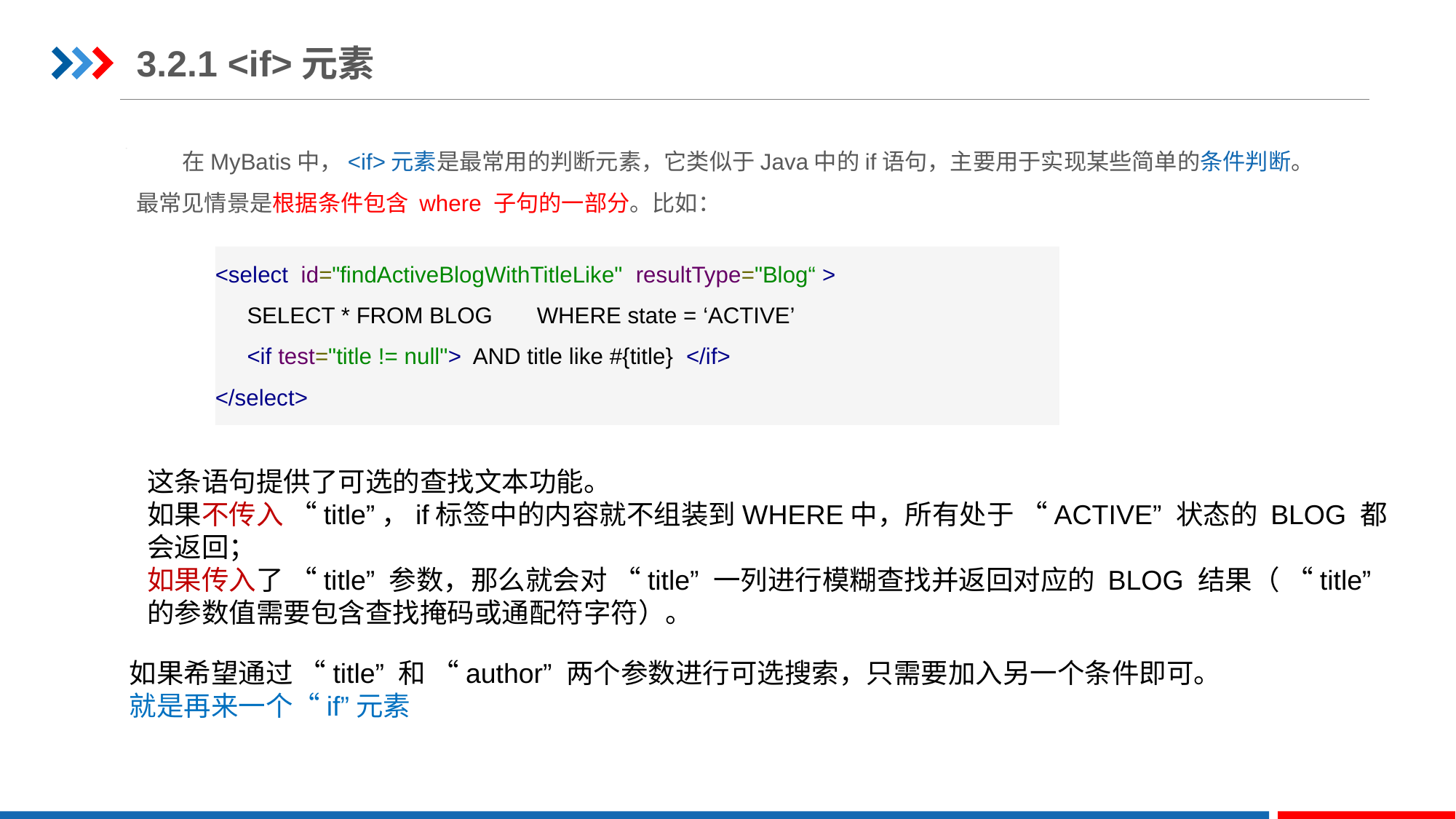

3.2.1 <if>元素
        在MyBatis中，<if>元素是最常用的判断元素，它类似于Java中的if语句，主要用于实现某些简单的条件判断。
最常见情景是根据条件包含 where 子句的一部分。比如：
STEP  01
<select  id="findActiveBlogWithTitleLike"  resultType="Blog“ >
     SELECT * FROM BLOG       WHERE state = ‘ACTIVE’
     <if test="title != null">  AND title like #{title}  </if>
</select>
这条语句提供了可选的查找文本功能。
如果不传入 “title”，if标签中的内容就不组装到WHERE中，所有处于 “ACTIVE” 状态的 BLOG 都会返回；
如果传入了 “title” 参数，那么就会对 “title” 一列进行模糊查找并返回对应的 BLOG 结果（ “title” 的参数值需要包含查找掩码或通配符字符）。
如果希望通过 “title” 和 “author” 两个参数进行可选搜索，只需要加入另一个条件即可。
就是再来一个“if”元素